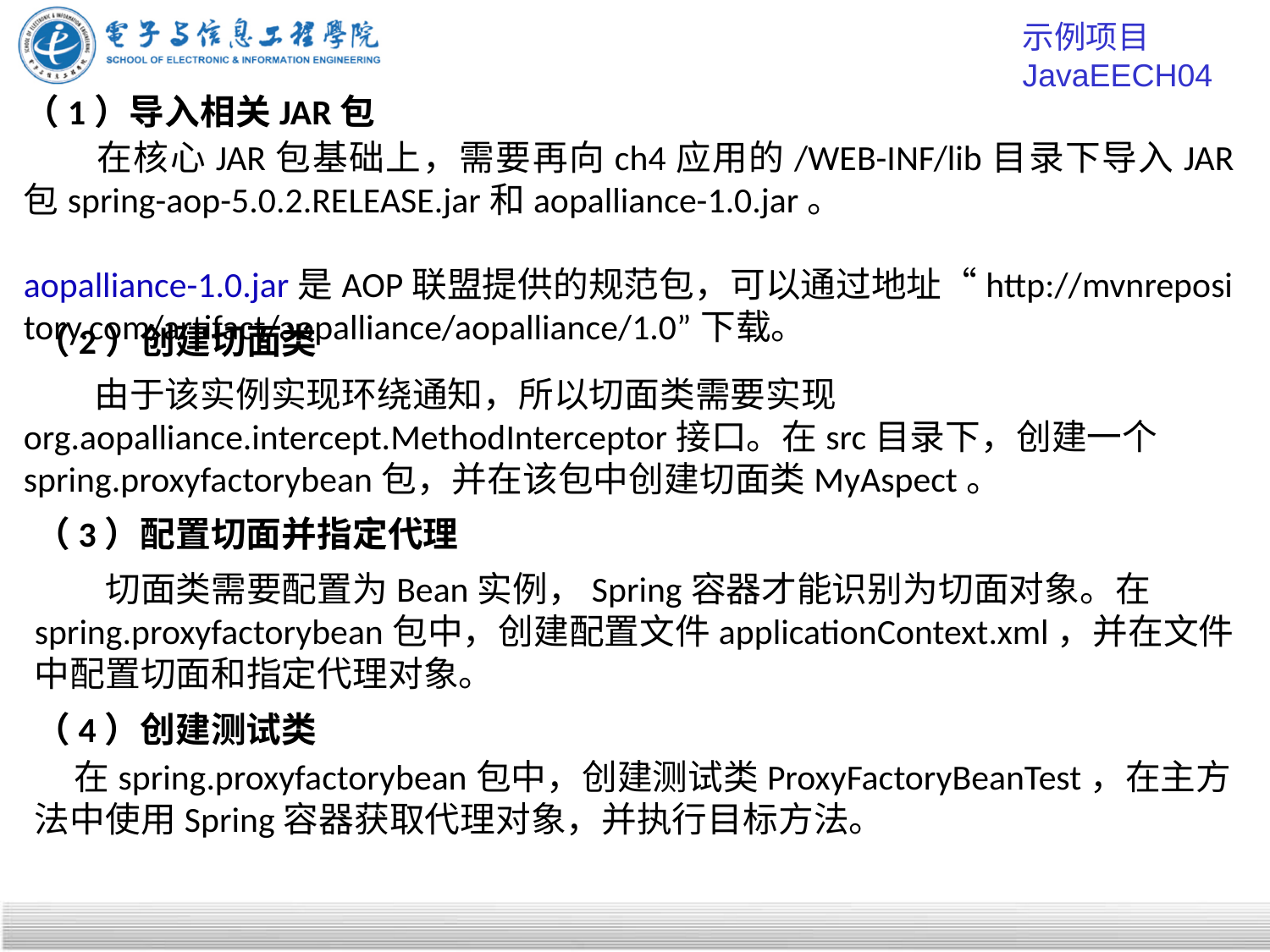

示例项目 JavaEECH04
# （1）导入相关JAR包
　　在核心JAR包基础上，需要再向ch4应用的/WEB-INF/lib目录下导入JAR包spring-aop-5.0.2.RELEASE.jar和aopalliance-1.0.jar。
　　aopalliance-1.0.jar是AOP联盟提供的规范包，可以通过地址“http://mvnrepository.com/artifact/aopalliance/aopalliance/1.0”下载。
（2）创建切面类
　　由于该实例实现环绕通知，所以切面类需要实现org.aopalliance.intercept.MethodInterceptor接口。在src目录下，创建一个spring.proxyfactorybean包，并在该包中创建切面类MyAspect。
（3）配置切面并指定代理
　　切面类需要配置为Bean实例，Spring容器才能识别为切面对象。在spring.proxyfactorybean包中，创建配置文件applicationContext.xml，并在文件中配置切面和指定代理对象。
（4）创建测试类
    在spring.proxyfactorybean包中，创建测试类ProxyFactoryBeanTest，在主方法中使用Spring容器获取代理对象，并执行目标方法。